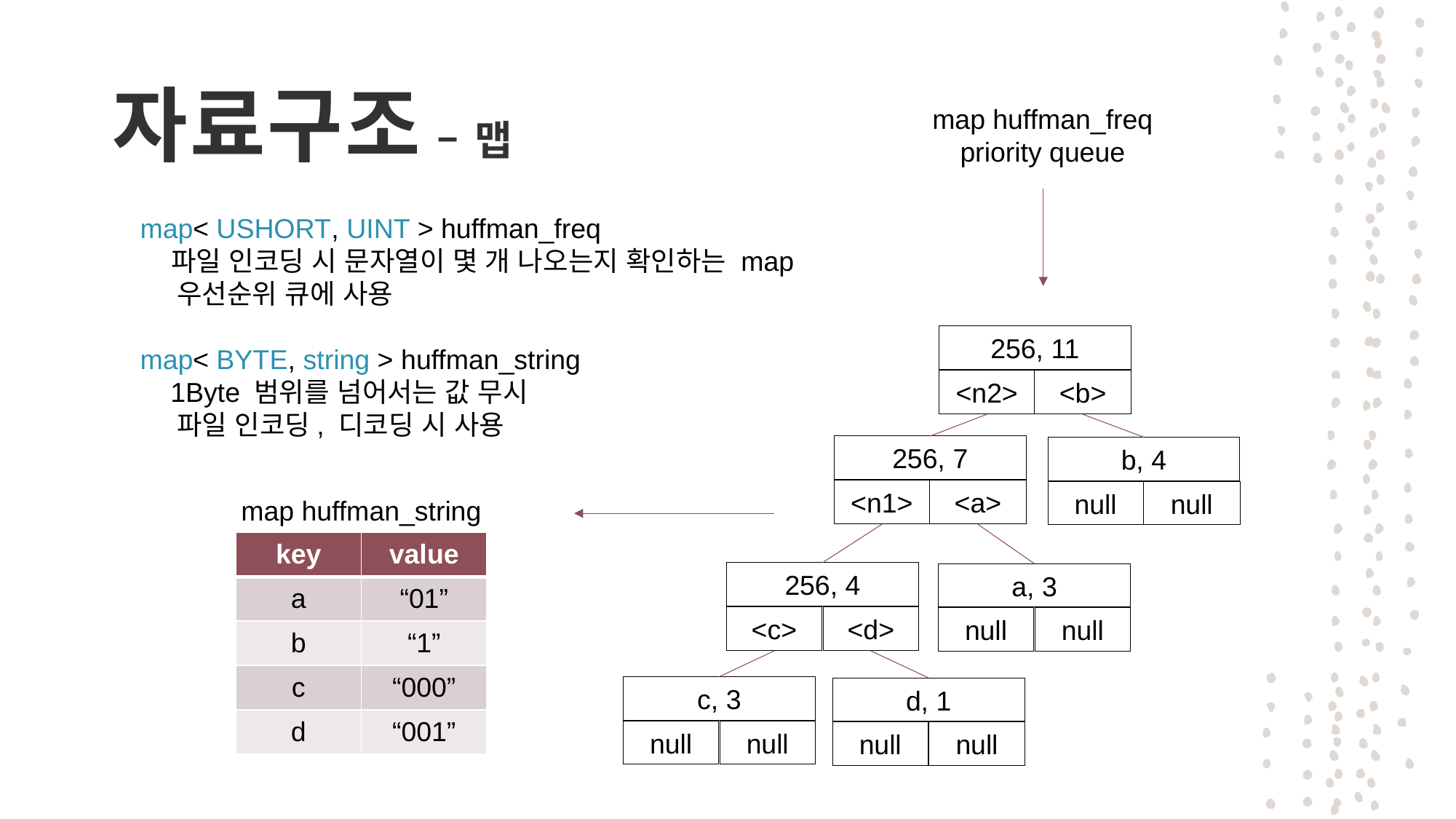

# 자료구조 – 맵
map huffman_freq
priority queue
map< USHORT, UINT > huffman_freq
    파일 인코딩 시 문자열이 몇 개 나오는지 확인하는 map
    우선순위 큐에 사용
map< BYTE, string > huffman_string
    1Byte 범위를 넘어서는 값 무시
    파일 인코딩, 디코딩 시 사용
256, 11
<n2>
<b>
256, 7
<n1>
<a>
b, 4
null
null
256, 4
<c>
<d>
a, 3
null
null
c, 3
null
null
d, 1
null
null
map huffman_string
| key | value |
| --- | --- |
| a | “01” |
| b | “1” |
| c | “000” |
| d | “001” |